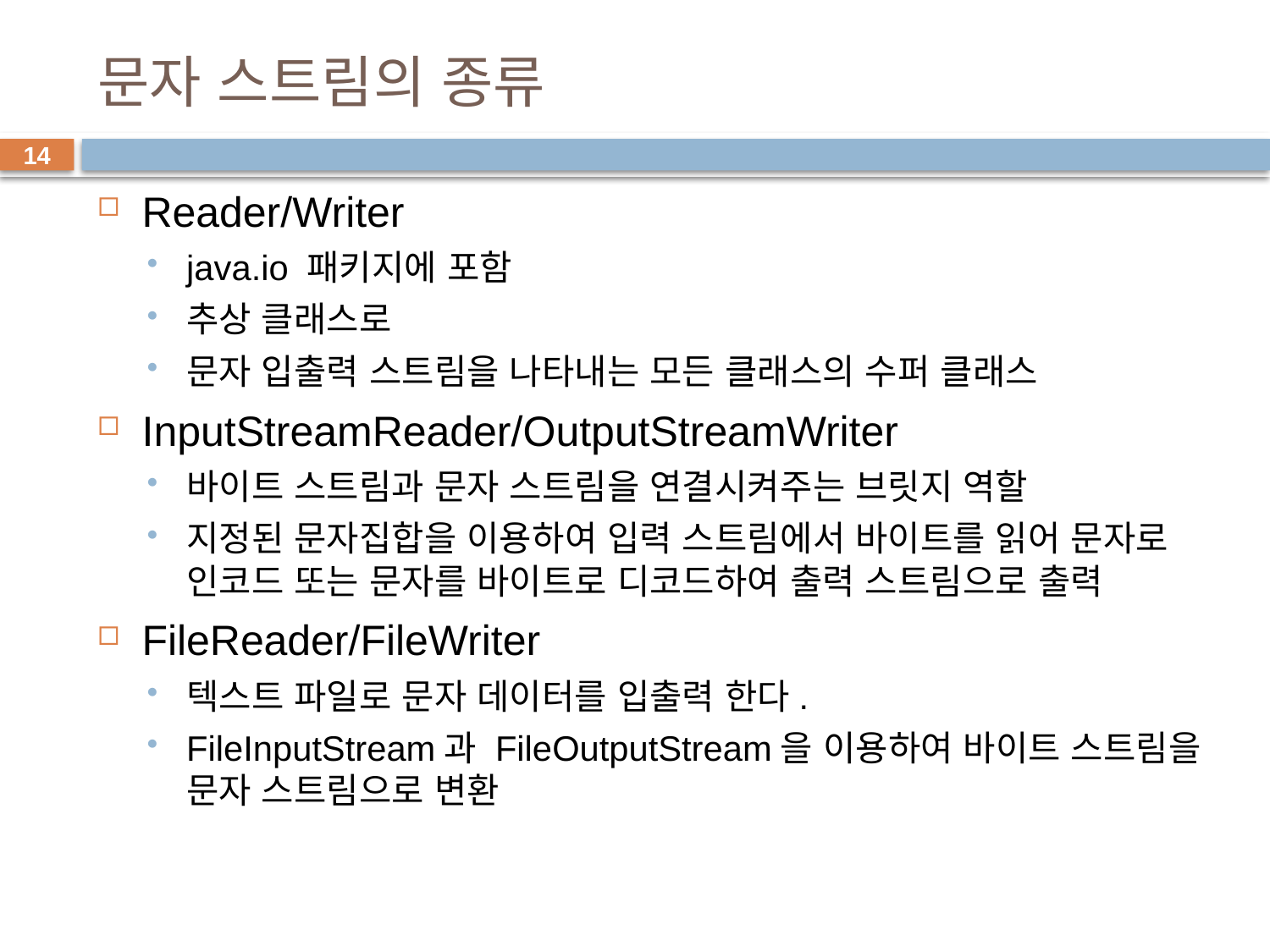

# 문자 스트림의 종류
14
Reader/Writer
java.io 패키지에 포함
추상 클래스로
문자 입출력 스트림을 나타내는 모든 클래스의 수퍼 클래스
InputStreamReader/OutputStreamWriter
바이트 스트림과 문자 스트림을 연결시켜주는 브릿지 역할
지정된 문자집합을 이용하여 입력 스트림에서 바이트를 읽어 문자로 인코드 또는 문자를 바이트로 디코드하여 출력 스트림으로 출력
FileReader/FileWriter
텍스트 파일로 문자 데이터를 입출력 한다.
FileInputStream과 FileOutputStream을 이용하여 바이트 스트림을 문자 스트림으로 변환